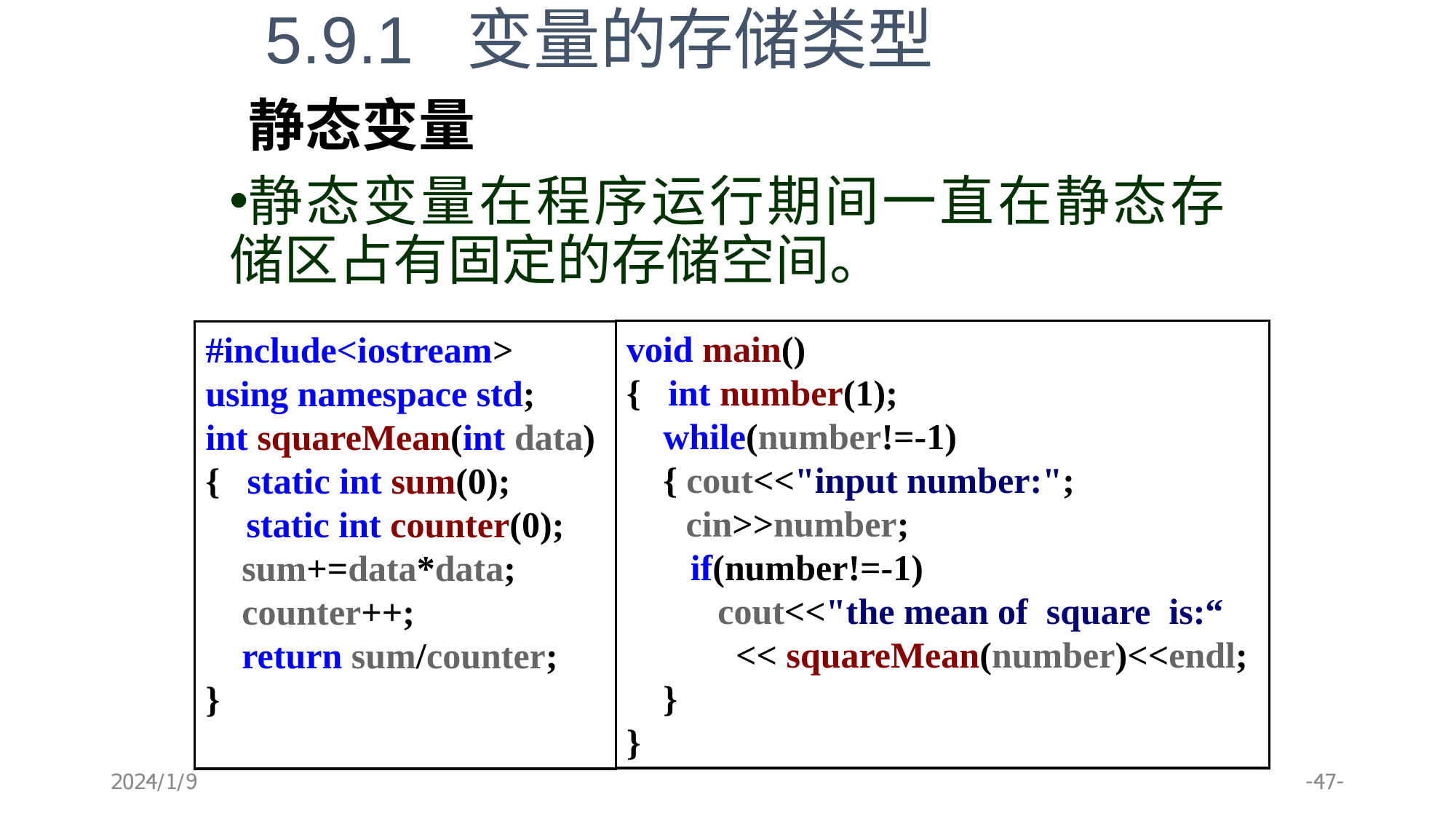

5.9.1  变量的存储类型
# 静态变量
静态变量在程序运行期间一直在静态存储区占有固定的存储空间。
void main()
{   int number(1);
    while(number!=-1)
    { cout<<"input number:";
	  cin>>number;
       if(number!=-1)
          cout<<"the mean of  square  is:“
            << squareMean(number)<<endl;
    }
}
#include<iostream>
using namespace std;
int squareMean(int data)
{   static int sum(0);
	static int counter(0);
    sum+=data*data;
    counter++;
    return sum/counter;
}

2024/1/9
-47-